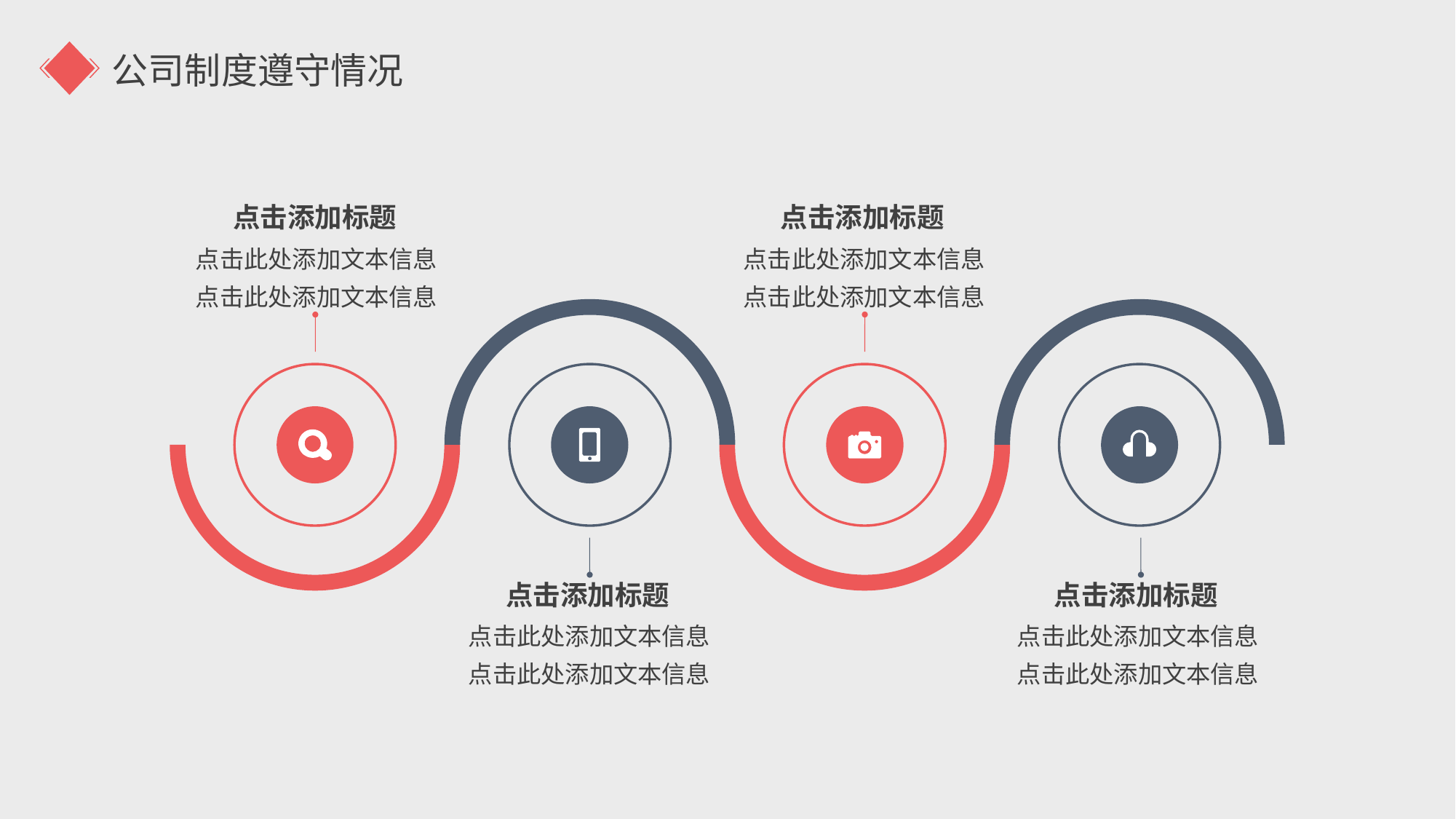

公司制度遵守情况
点击添加标题
点击此处添加文本信息
点击此处添加文本信息
点击添加标题
点击此处添加文本信息
点击此处添加文本信息

点击添加标题
点击此处添加文本信息
点击此处添加文本信息
点击添加标题
点击此处添加文本信息
点击此处添加文本信息